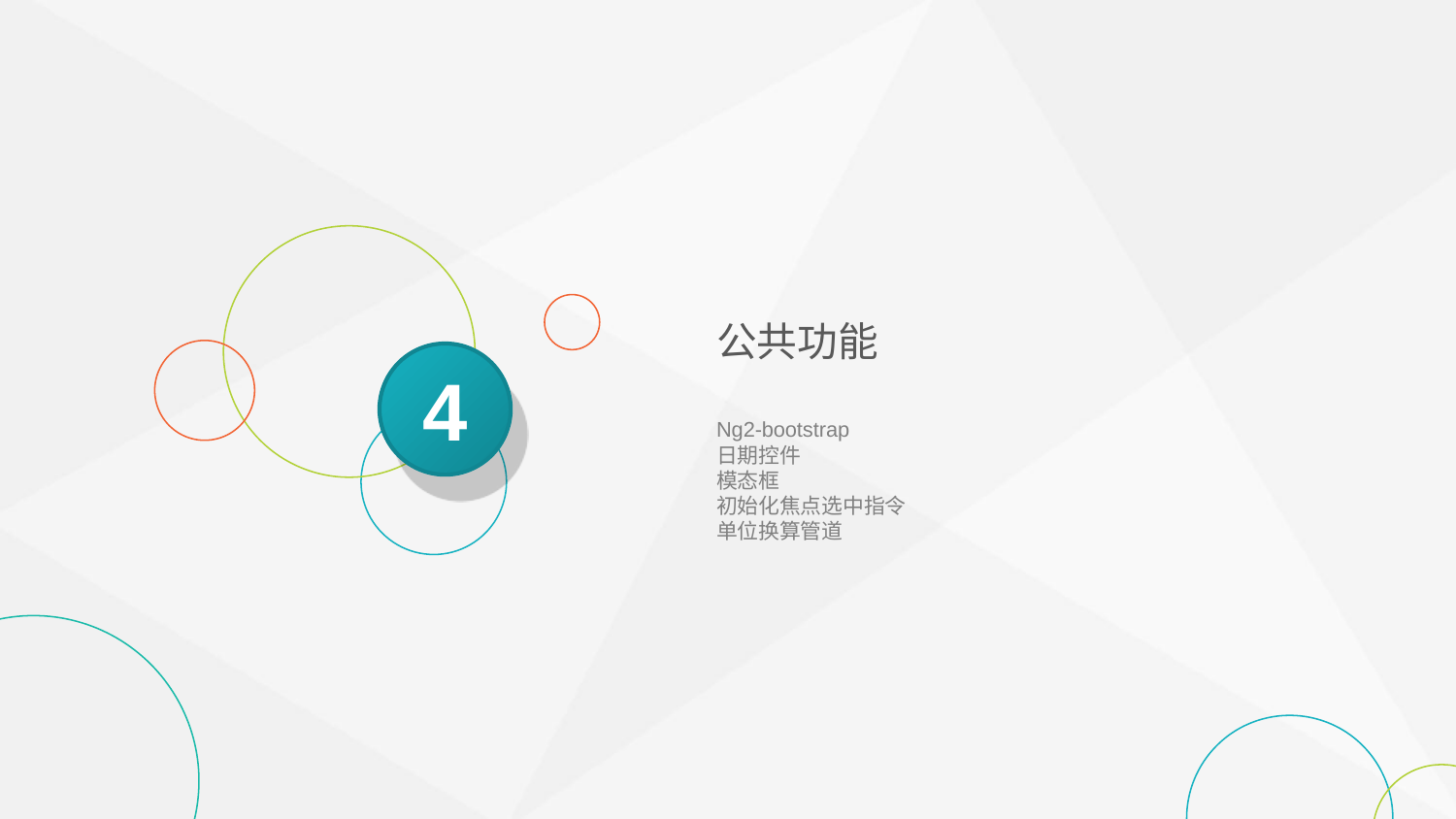

公共功能

4
Ng2-bootstrap
日期控件
模态框
初始化焦点选中指令
单位换算管道